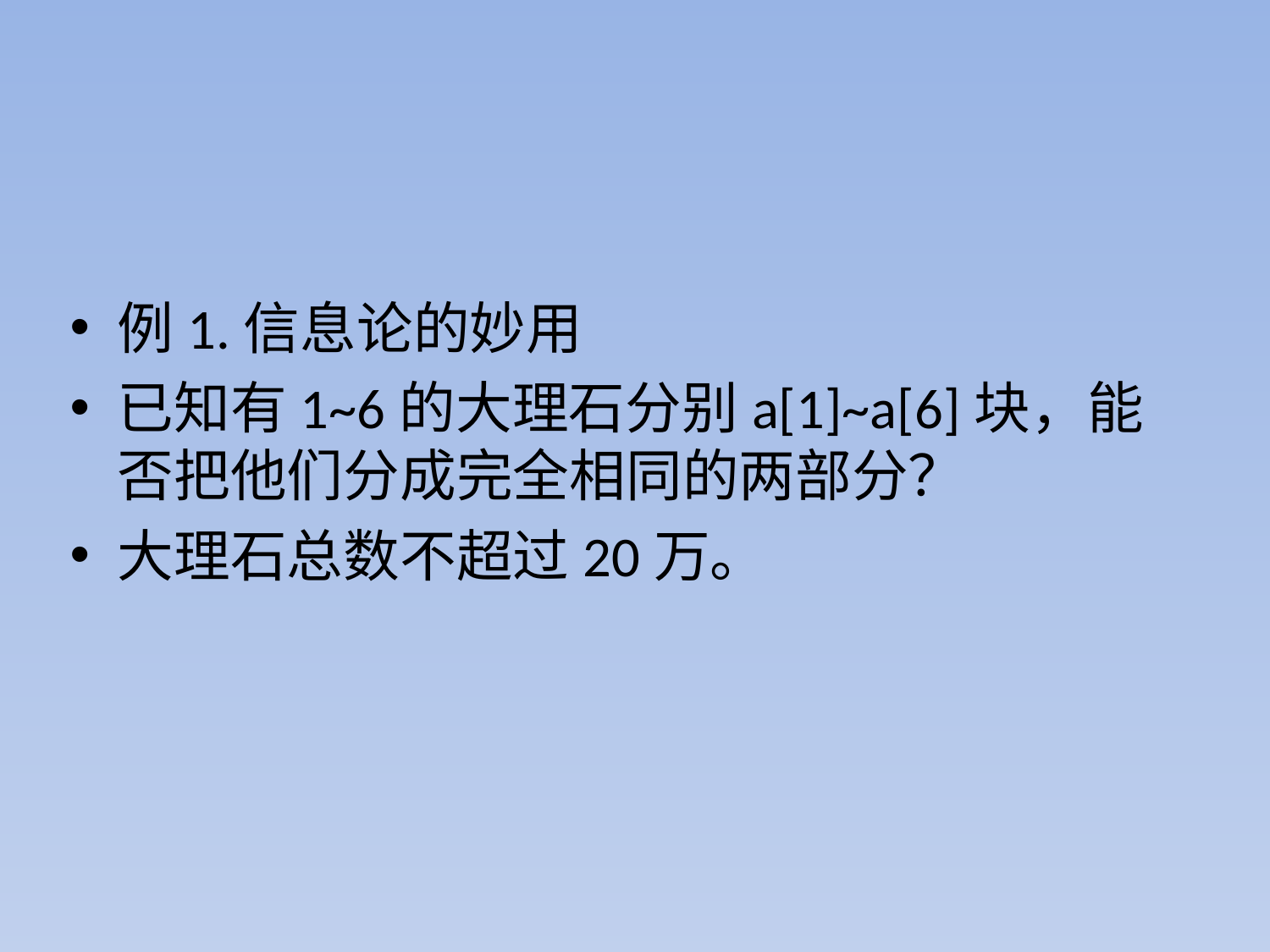

例1.信息论的妙用
已知有1~6的大理石分别a[1]~a[6]块，能否把他们分成完全相同的两部分？
大理石总数不超过20万。